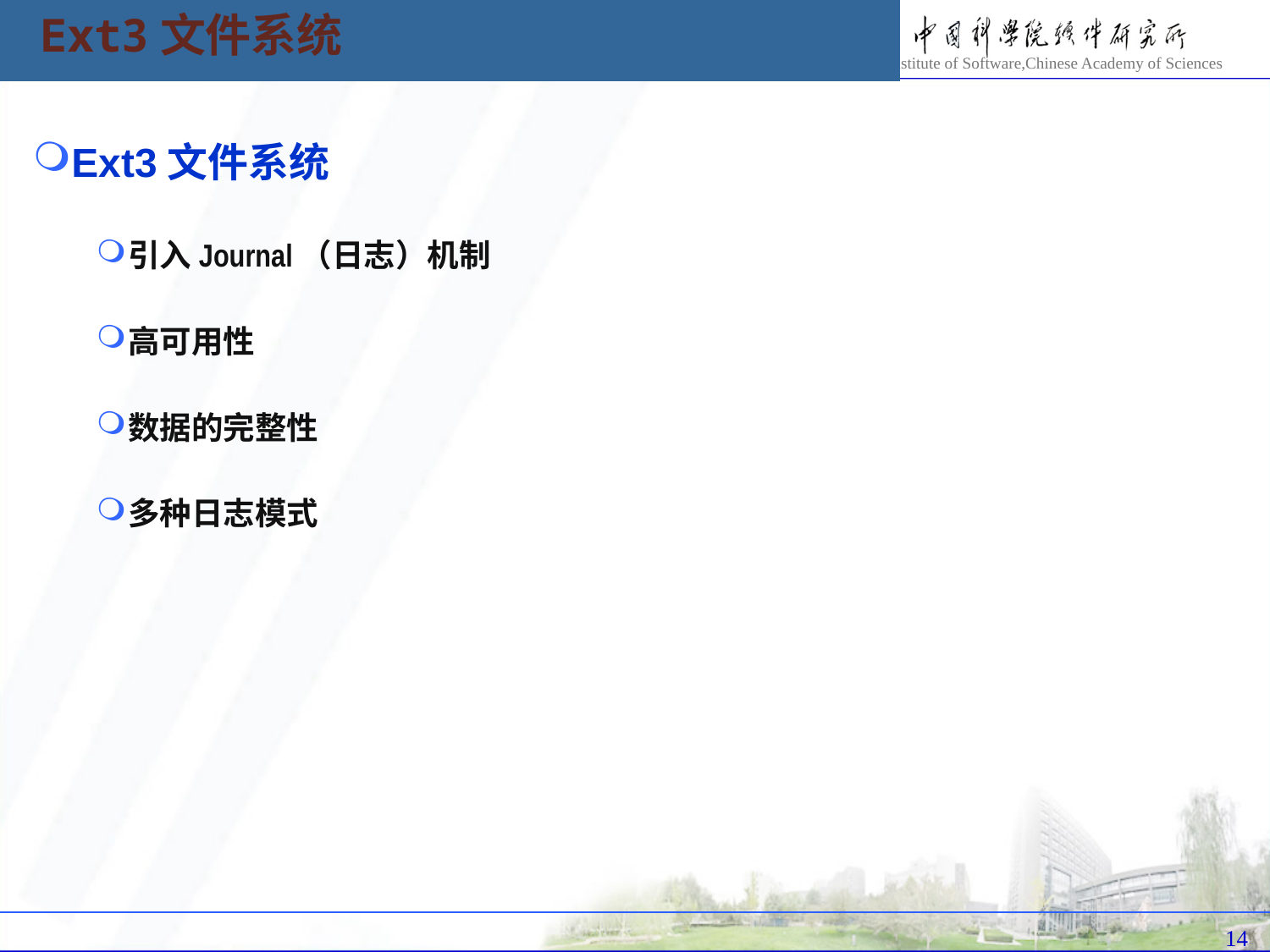

Ext3文件系统
Ext3文件系统

引入Journal（日志）机制

高可用性

数据的完整性

多种日志模式

14